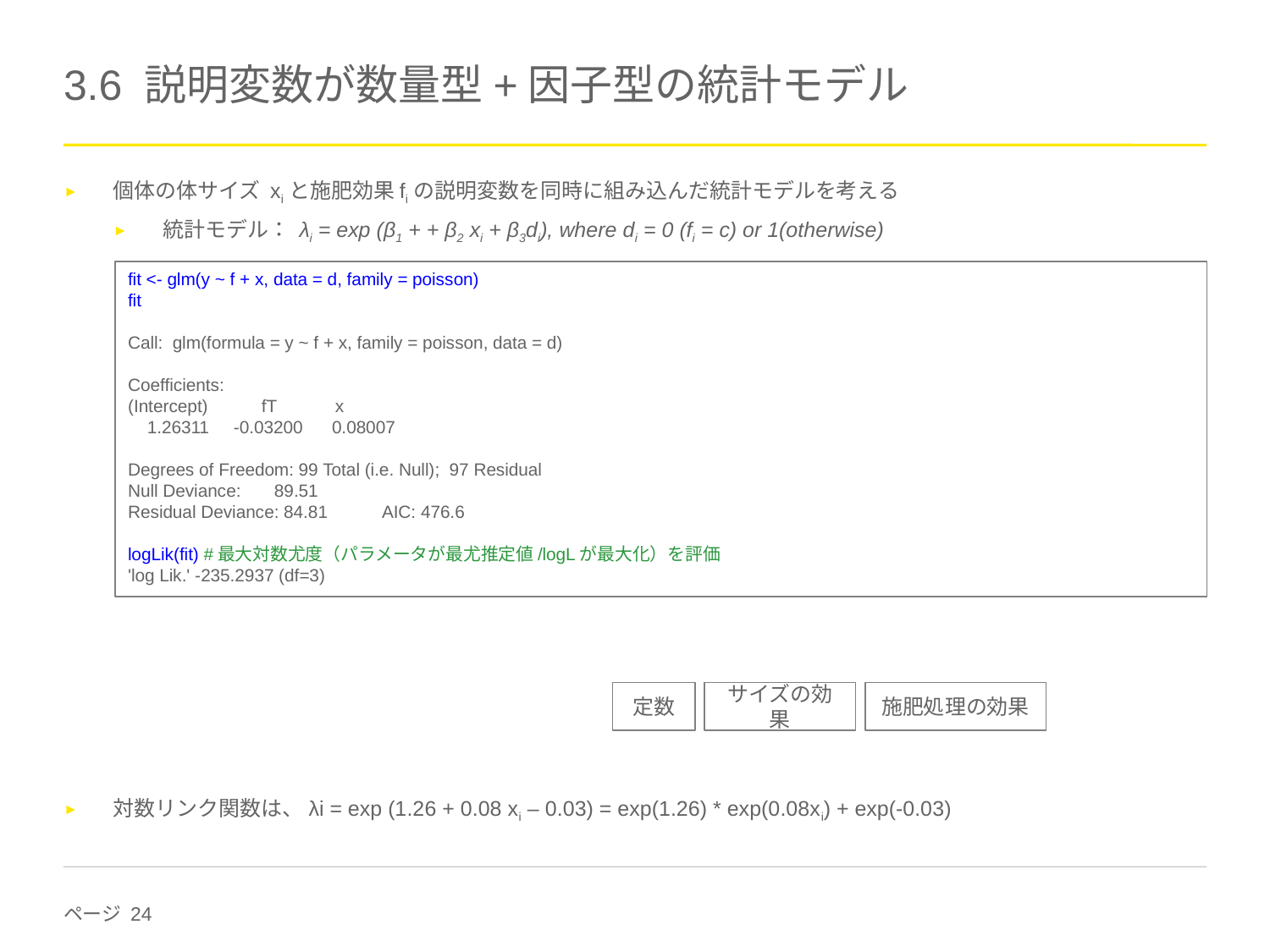

# 3.6 説明変数が数量型+因子型の統計モデル
個体の体サイズ xiと施肥効果fiの説明変数を同時に組み込んだ統計モデルを考える
統計モデル： λi = exp (β1 + + β2 xi + β3di), where di = 0 (fi = c) or 1(otherwise)

対数リンク関数は、λi = exp (1.26 + 0.08 xi – 0.03) = exp(1.26) * exp(0.08xi) + exp(-0.03)

fit <- glm(y ~ f + x, data = d, family = poisson)
fit

Call:  glm(formula = y ~ f + x, family = poisson, data = d)

Coefficients:
(Intercept)           fT            x
    1.26311     -0.03200      0.08007

Degrees of Freedom: 99 Total (i.e. Null);  97 Residual
Null Deviance:	    89.51
Residual Deviance: 84.81 	AIC: 476.6

logLik(fit) #最大対数尤度（パラメータが最尤推定値/logLが最大化）を評価
'log Lik.' -235.2937 (df=3)
定数
サイズの効果
施肥処理の効果